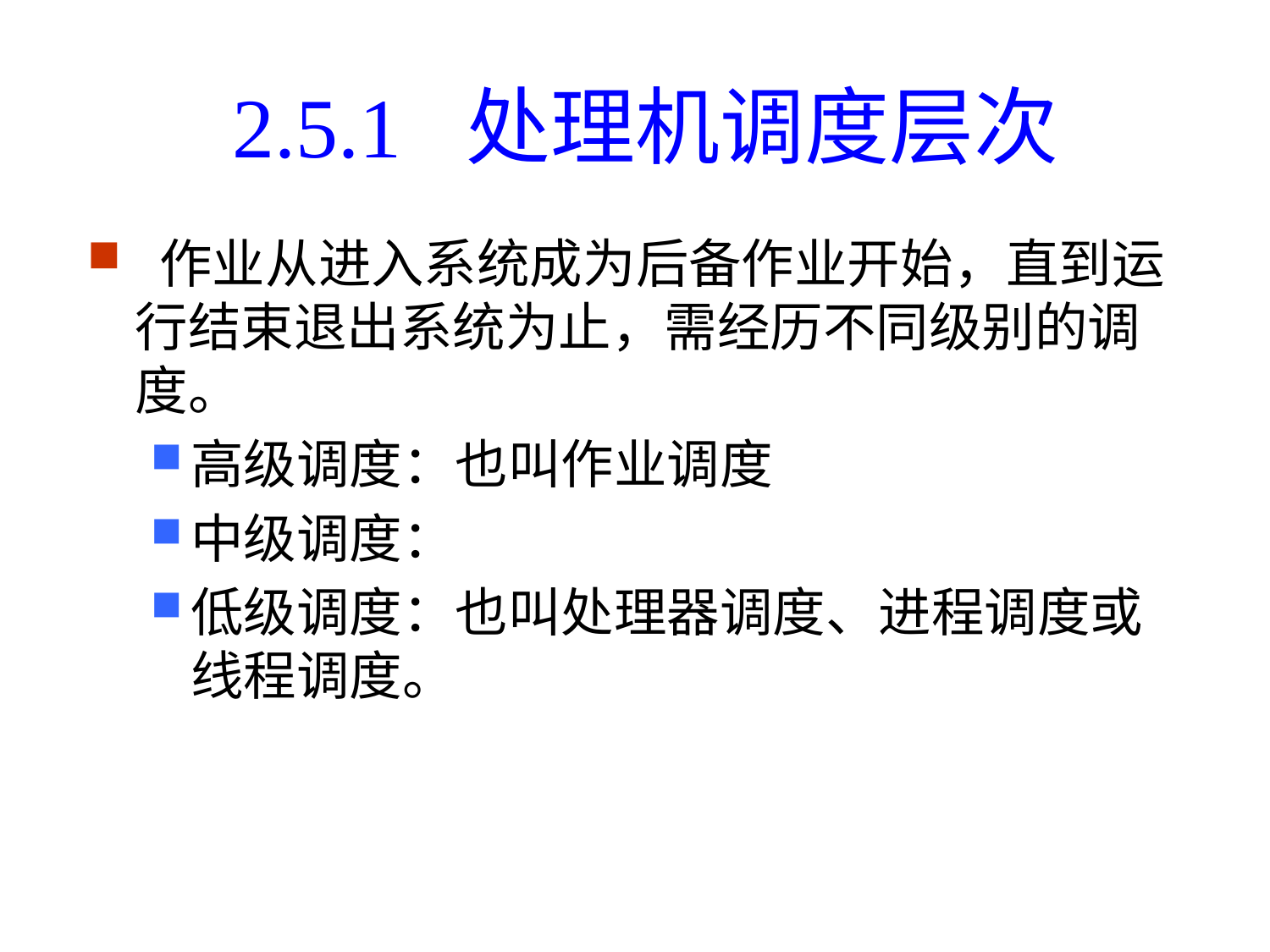

2.5.1  处理机调度层次
 作业从进入系统成为后备作业开始，直到运行结束退出系统为止，需经历不同级别的调度。
高级调度：也叫作业调度
中级调度：
低级调度：也叫处理器调度、进程调度或线程调度。